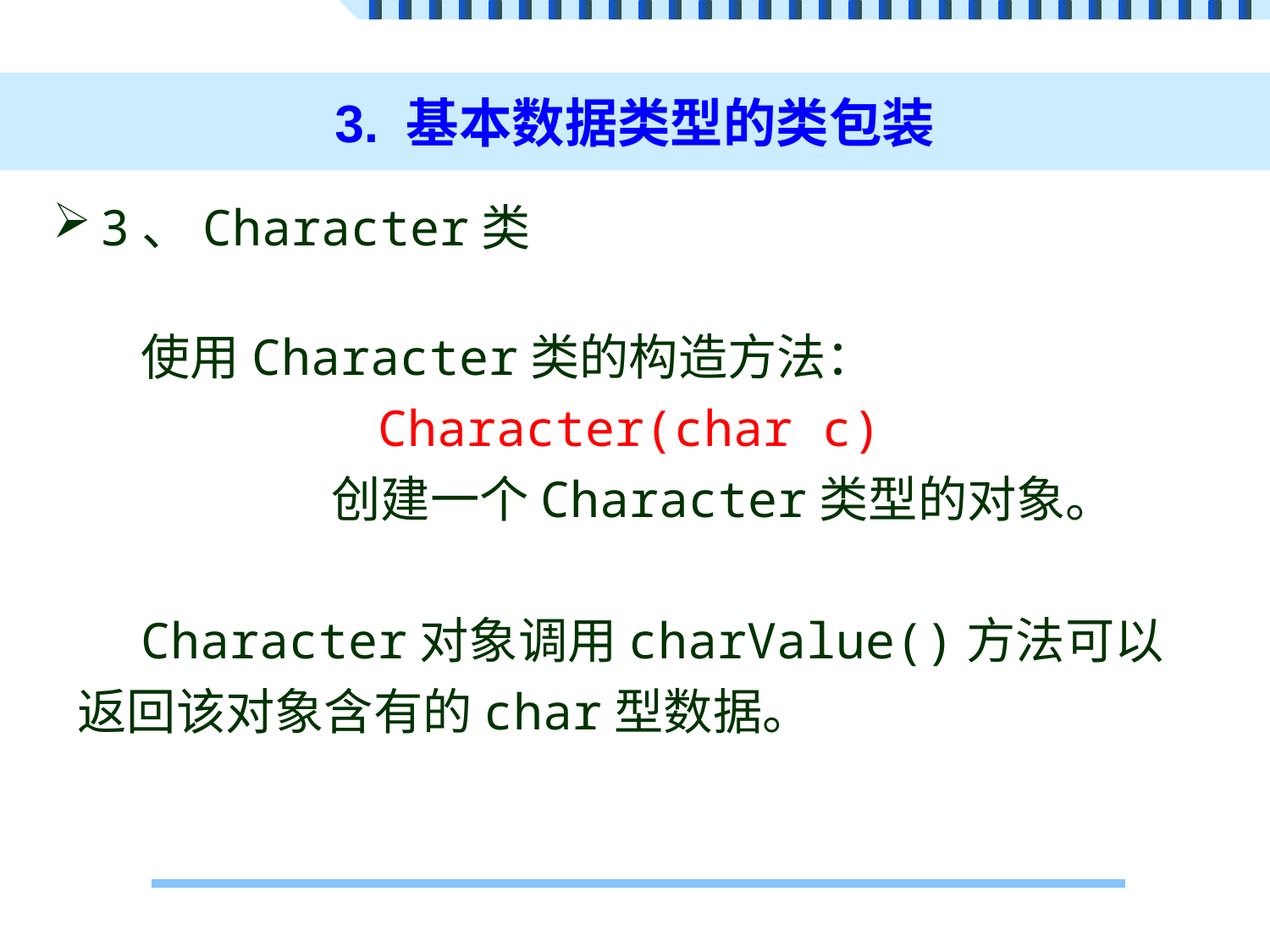

# 3. 基本数据类型的类包装
3、Character类

使用Character类的构造方法：
        Character(char c)
		创建一个Character类型的对象。

Character对象调用charValue()方法可以返回该对象含有的char型数据。